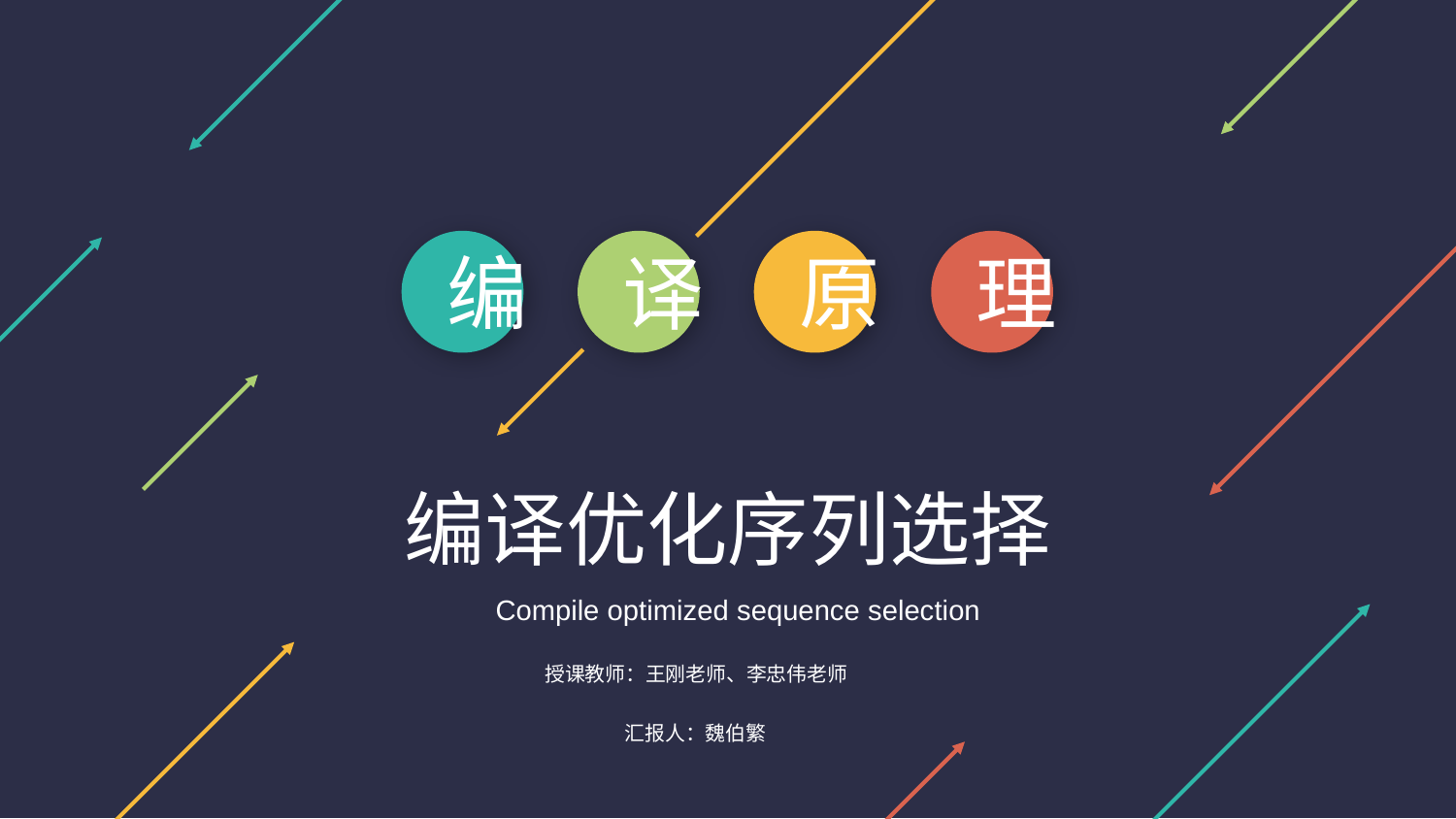

编
译
原
理
编译优化序列选择
Compile optimized sequence selection
授课教师：王刚老师、李忠伟老师
汇报人：魏伯繁